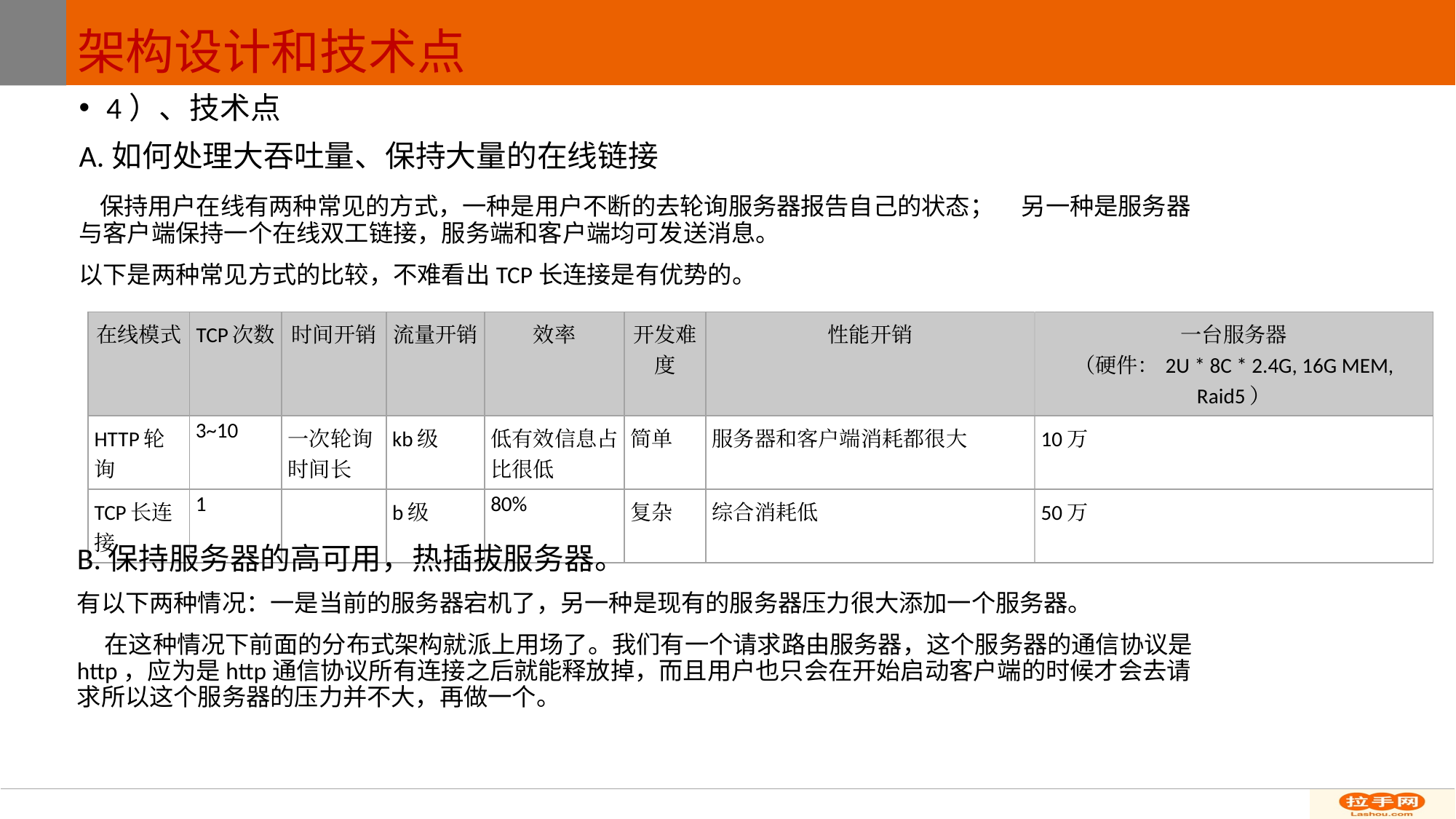

# 架构设计和技术点
4）、技术点
A.如何处理大吞吐量、保持大量的在线链接
  保持用户在线有两种常见的方式，一种是用户不断的去轮询服务器报告自己的状态；     另一种是服务器与客户端保持一个在线双工链接，服务端和客户端均可发送消息。
以下是两种常见方式的比较，不难看出TCP长连接是有优势的。
| 在线模式 | TCP次数 | 时间开销 | 流量开销 | 效率 | 开发难度 | 性能开销 | 一台服务器 （硬件：2U \* 8C \* 2.4G, 16G MEM, Raid5） |
| --- | --- | --- | --- | --- | --- | --- | --- |
| HTTP轮询 | 3~10 | 一次轮询时间长 | kb级 | 低有效信息占比很低 | 简单 | 服务器和客户端消耗都很大 | 10万 |
| TCP长连接 | 1 |  | b级 | 80% | 复杂 | 综合消耗低 | 50万 |
B.保持服务器的高可用，热插拔服务器。
有以下两种情况：一是当前的服务器宕机了，另一种是现有的服务器压力很大添加一个服务器。
    在这种情况下前面的分布式架构就派上用场了。我们有一个请求路由服务器，这个服务器的通信协议是http，应为是http通信协议所有连接之后就能释放掉，而且用户也只会在开始启动客户端的时候才会去请求所以这个服务器的压力并不大，再做一个。